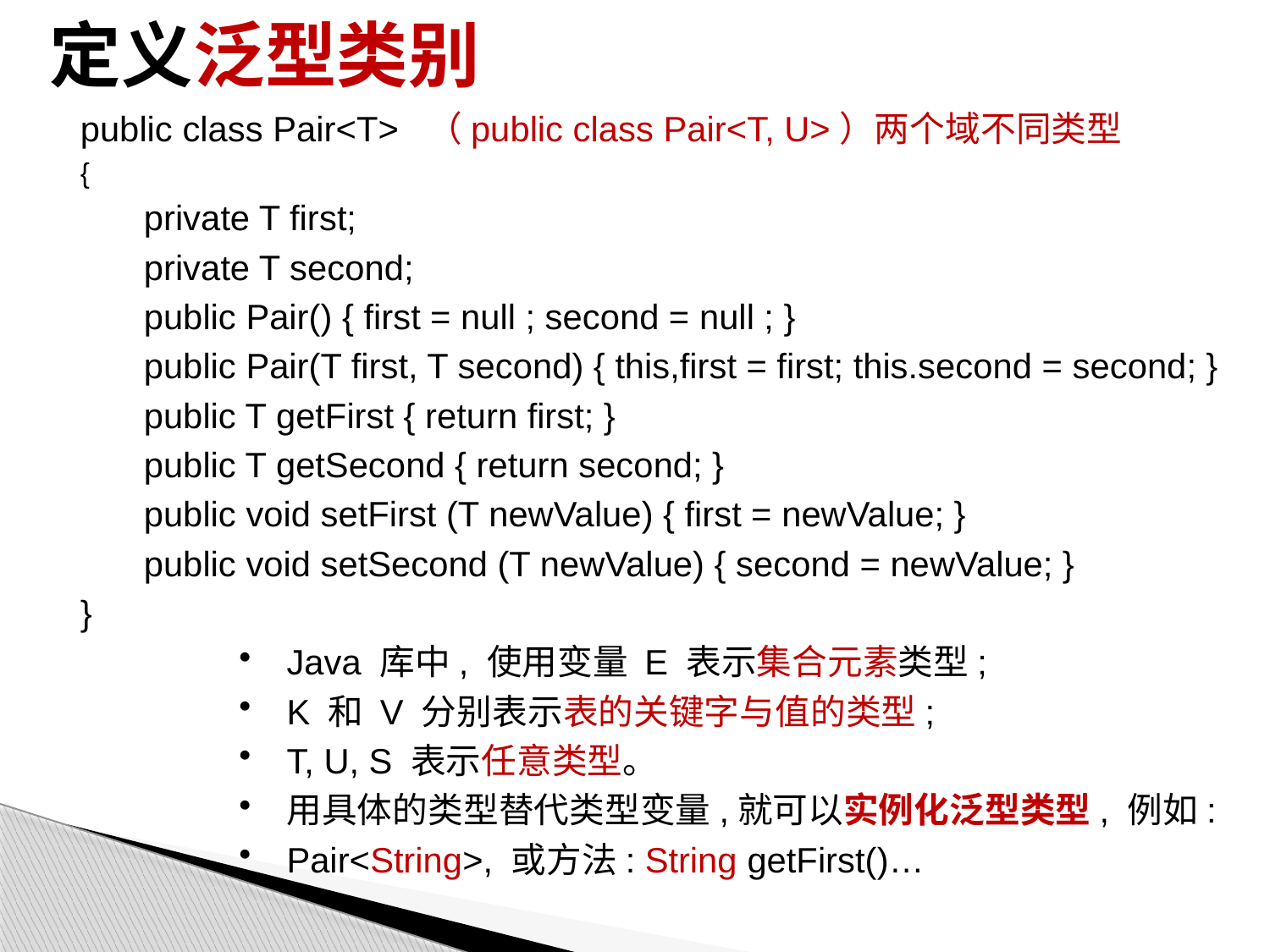

# 定义泛型类别
public class Pair<T>  （public class Pair<T, U>）两个域不同类型
{
private T first;
private T second;
public Pair() { first = null ; second = null ; }
public Pair(T first, T second) { this,first = first; this.second = second; }
public T getFirst { return first; }
public T getSecond { return second; }
public void setFirst (T newValue) { first = newValue; }
public void setSecond (T newValue) { second = newValue; }
}
Java 库中, 使用变量 E 表示集合元素类型;
K 和 V 分别表示表的关键字与值的类型;
T, U, S 表示任意类型。
用具体的类型替代类型变量,就可以实例化泛型类型, 例如:
Pair<String>, 或方法: String getFirst()…